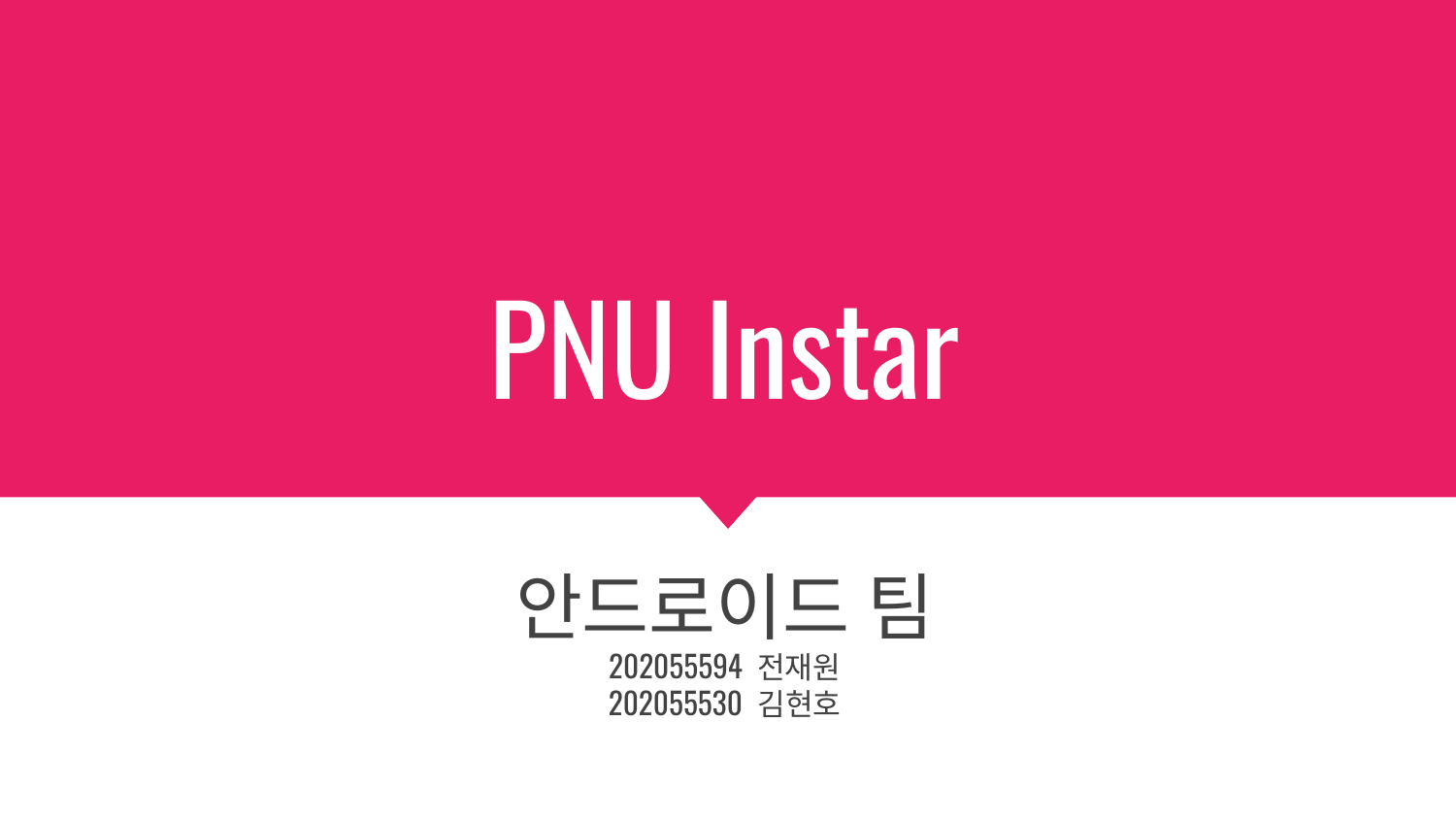

# PNU Instar
안드로이드 팀
202055594 전재원
202055530 김현호